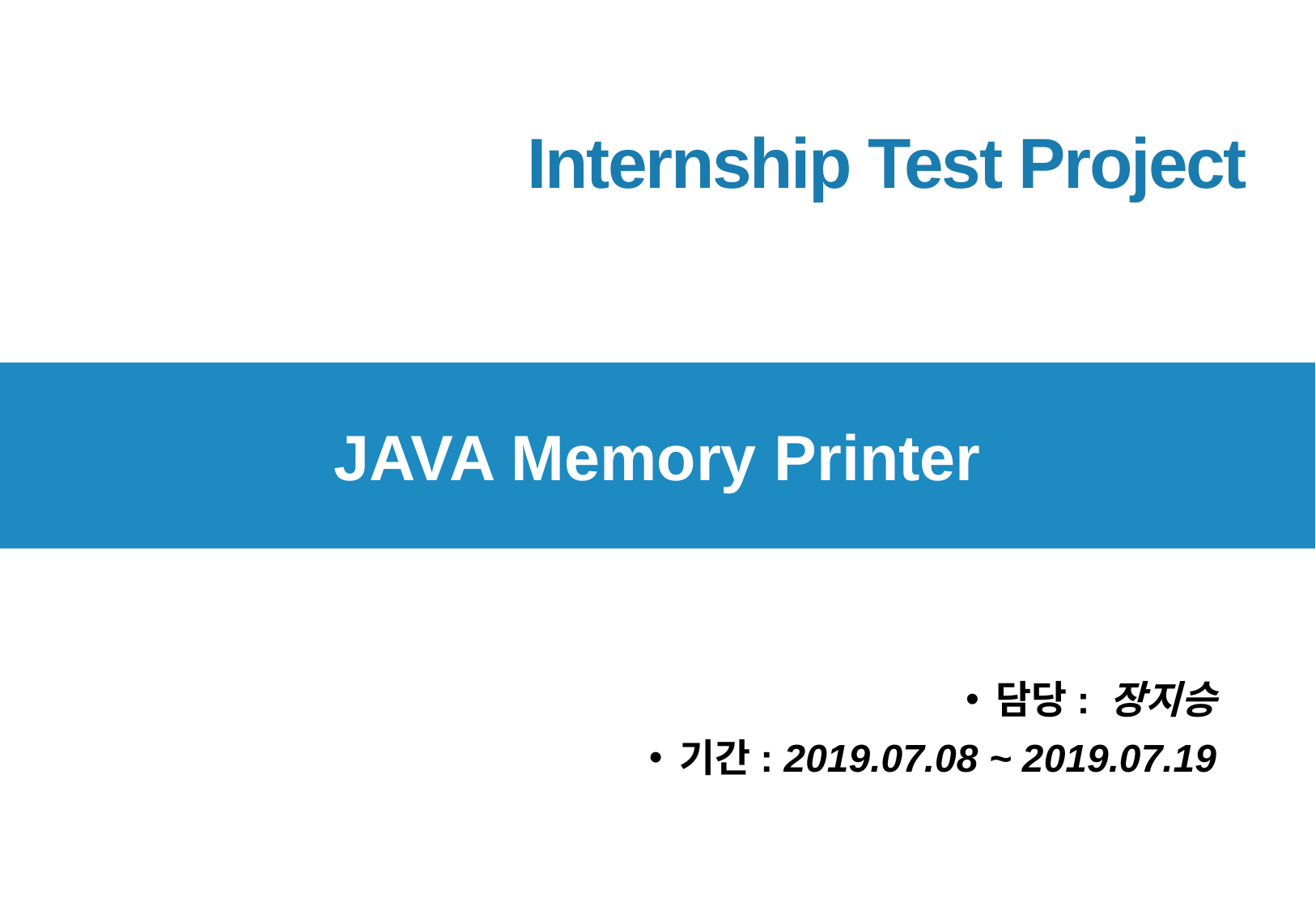

Internship Test Project

JAVA Memory Printer
담당: 장지승
기간: 2019.07.08 ~ 2019.07.19